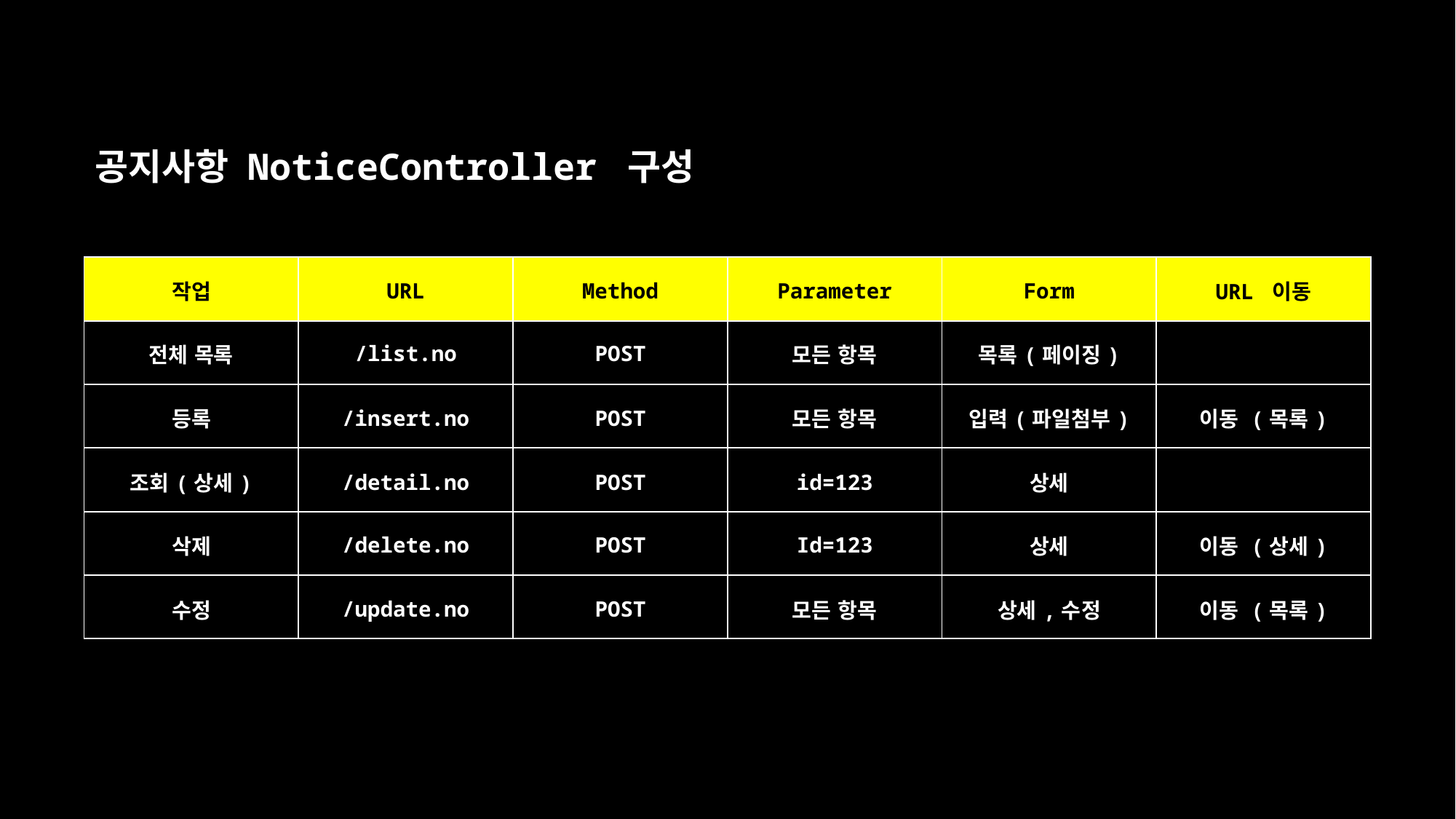

공지사항 NoticeController 구성
| 작업 | URL | Method | Parameter | Form | URL 이동 |
| --- | --- | --- | --- | --- | --- |
|  |  |  |  |  |  |
|  |  |  |  |  |  |
|  |  |  |  |  |  |
|  |  |  |  |  |  |
|  |  |  |  |  |  |
| 전체 목록 | /list.no | POST | 모든 항목 | 목록(페이징) |  |
| --- | --- | --- | --- | --- | --- |
| 등록 | /insert.no | POST | 모든 항목 | 입력(파일첨부) | 이동 (목록) |
| --- | --- | --- | --- | --- | --- |
| 조회(상세) | /detail.no | POST | id=123 | 상세 |  |
| --- | --- | --- | --- | --- | --- |
| 삭제 | /delete.no | POST | Id=123 | 상세 | 이동 (상세) |
| --- | --- | --- | --- | --- | --- |
| 수정 | /update.no | POST | 모든 항목 | 상세,수정 | 이동 (목록) |
| --- | --- | --- | --- | --- | --- |